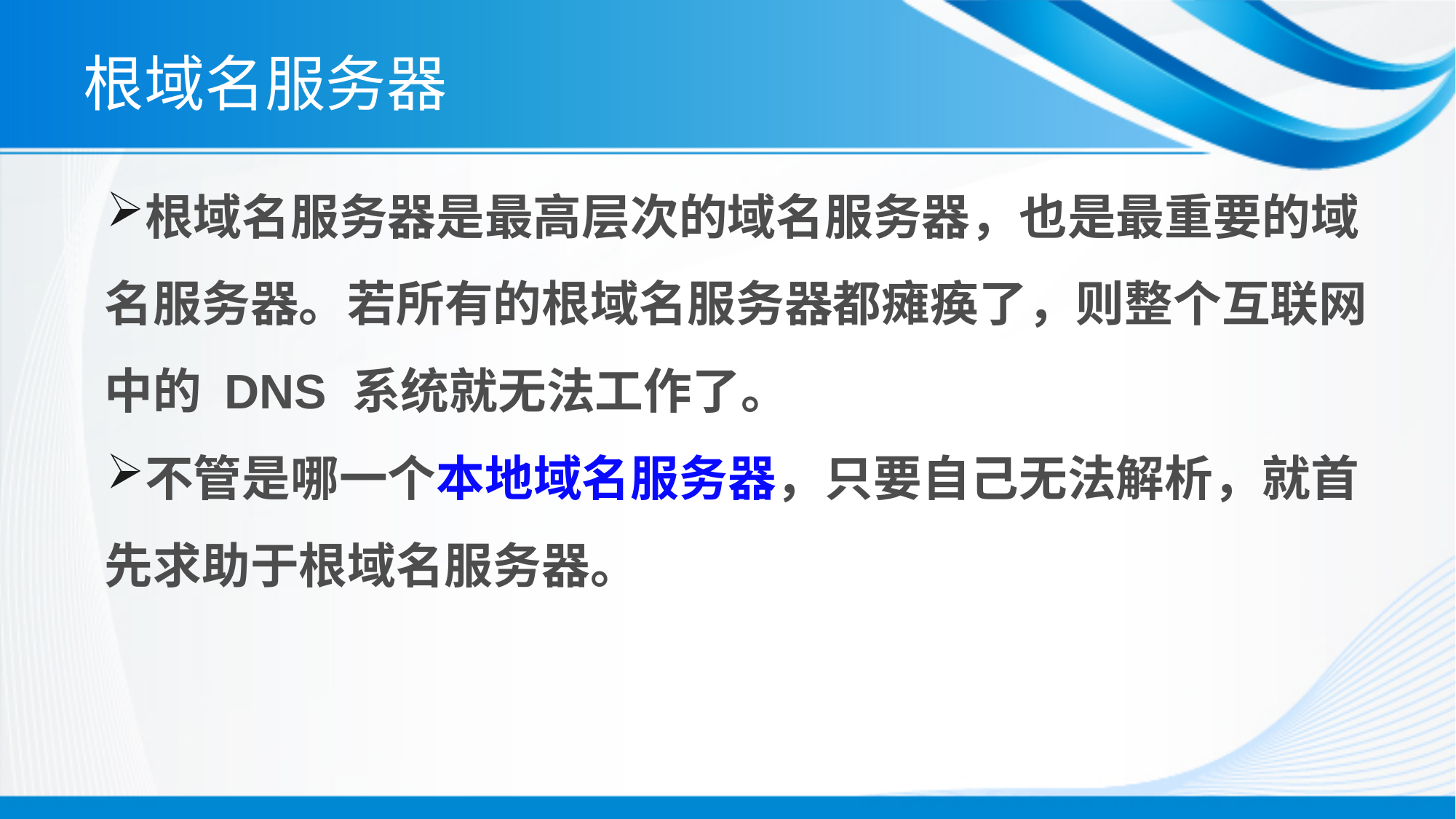

# 根域名服务器
根域名服务器是最高层次的域名服务器，也是最重要的域名服务器。若所有的根域名服务器都瘫痪了，则整个互联网中的 DNS 系统就无法工作了。
不管是哪一个本地域名服务器，只要自己无法解析，就首先求助于根域名服务器。